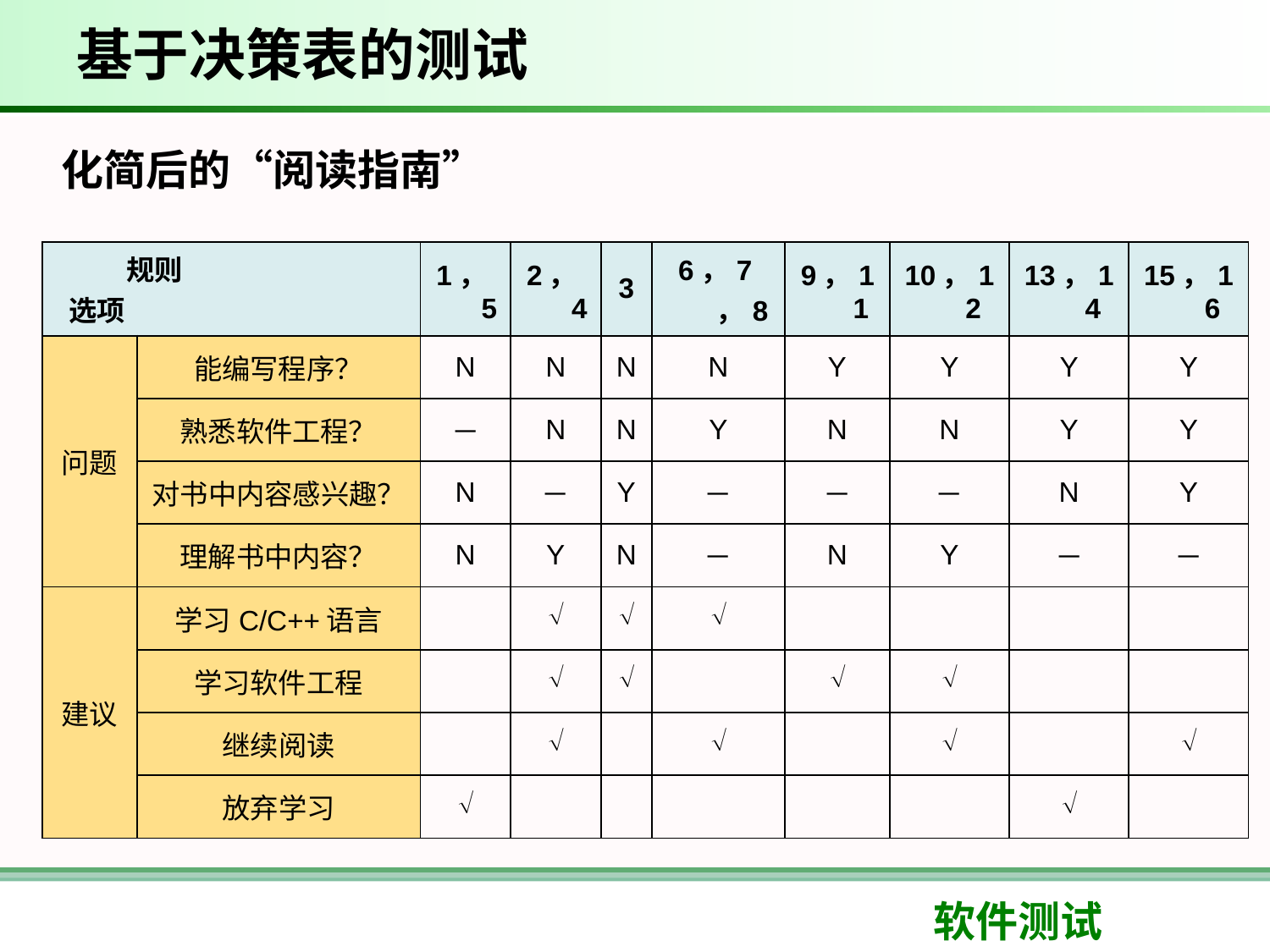

# 基于决策表的测试
化简后的“阅读指南”
| 规则  选项 |  | 1，5 | 2，4 | 3 | 6，7，8 | 9，11 | 10，12 | 13，14 | 15，16 |
| --- | --- | --- | --- | --- | --- | --- | --- | --- | --- |
| 问题 | 能编写程序？ | N | N | N | N | Y | Y | Y | Y |
|  | 熟悉软件工程？ | － | N | N | Y | N | N | Y | Y |
|  | 对书中内容感兴趣？ | N | － | Y | － | － | － | N | Y |
|  | 理解书中内容？ | N | Y | N | － | N | Y | － | － |
| 建议 | 学习C/C++语言 |  | √ | √ | √ |  |  |  |  |
|  | 学习软件工程 |  | √ | √ |  | √ | √ |  |  |
|  | 继续阅读 |  | √ |  | √ |  | √ |  | √ |
|  | 放弃学习 | √ |  |  |  |  |  | √ |  |